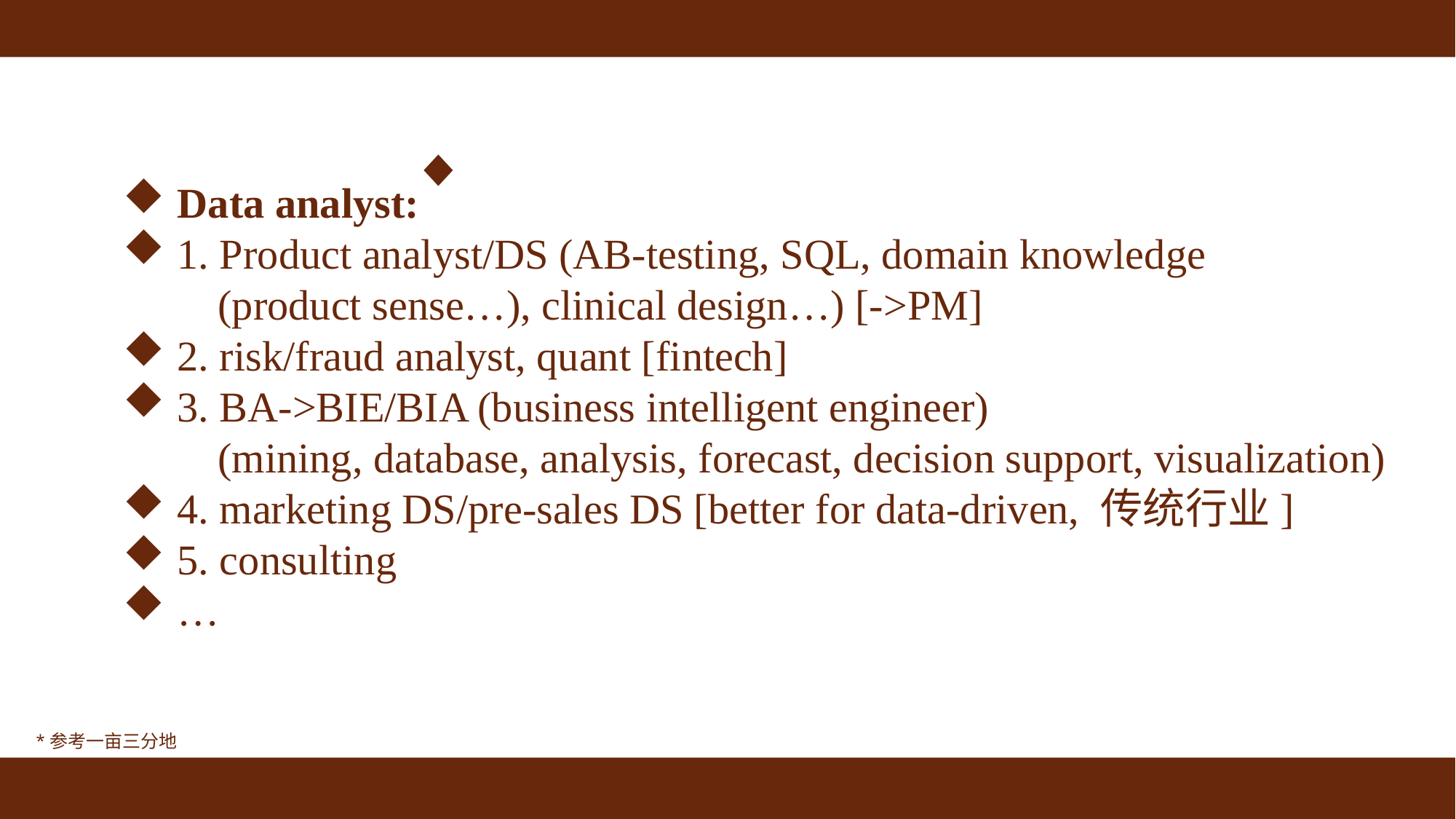

Data analyst:
1. Product analyst/DS (AB-testing, SQL, domain knowledge
         (product sense…), clinical design…) [->PM]
2. risk/fraud analyst, quant [fintech]
3. BA->BIE/BIA (business intelligent engineer)
         (mining, database, analysis, forecast, decision support, visualization)
4. marketing DS/pre-sales DS [better for data-driven, 传统行业]
5. consulting
…
*参考一亩三分地